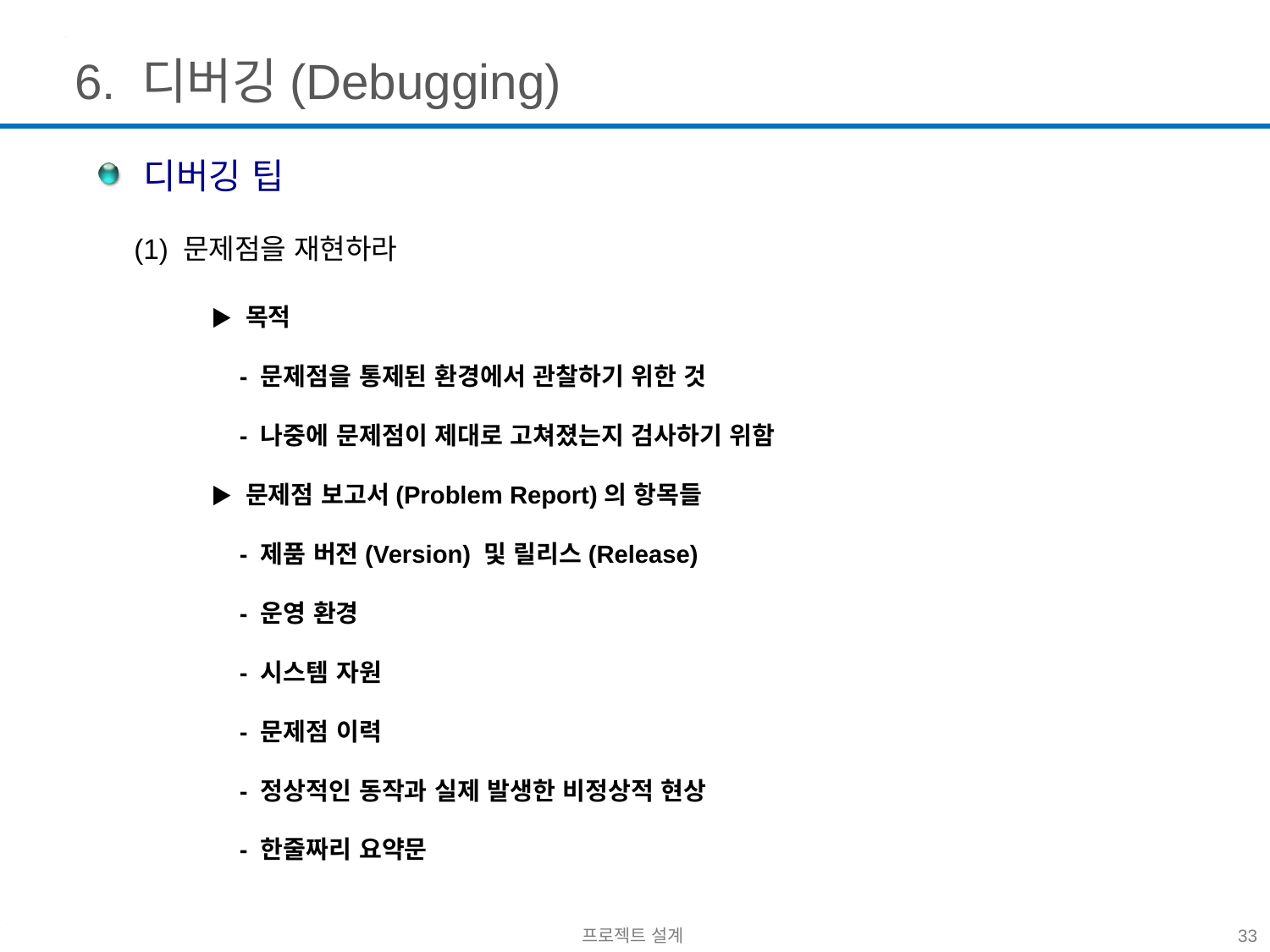

6. 디버깅(Debugging)
 디버깅 팁
(1) 문제점을 재현하라
▶ 목적
    - 문제점을 통제된 환경에서 관찰하기 위한 것
    - 나중에 문제점이 제대로 고쳐졌는지 검사하기 위함
▶ 문제점 보고서(Problem Report)의 항목들
    - 제품 버전(Version) 및 릴리스(Release)
    - 운영 환경
    - 시스템 자원
    - 문제점 이력
    - 정상적인 동작과 실제 발생한 비정상적 현상
    - 한줄짜리 요약문